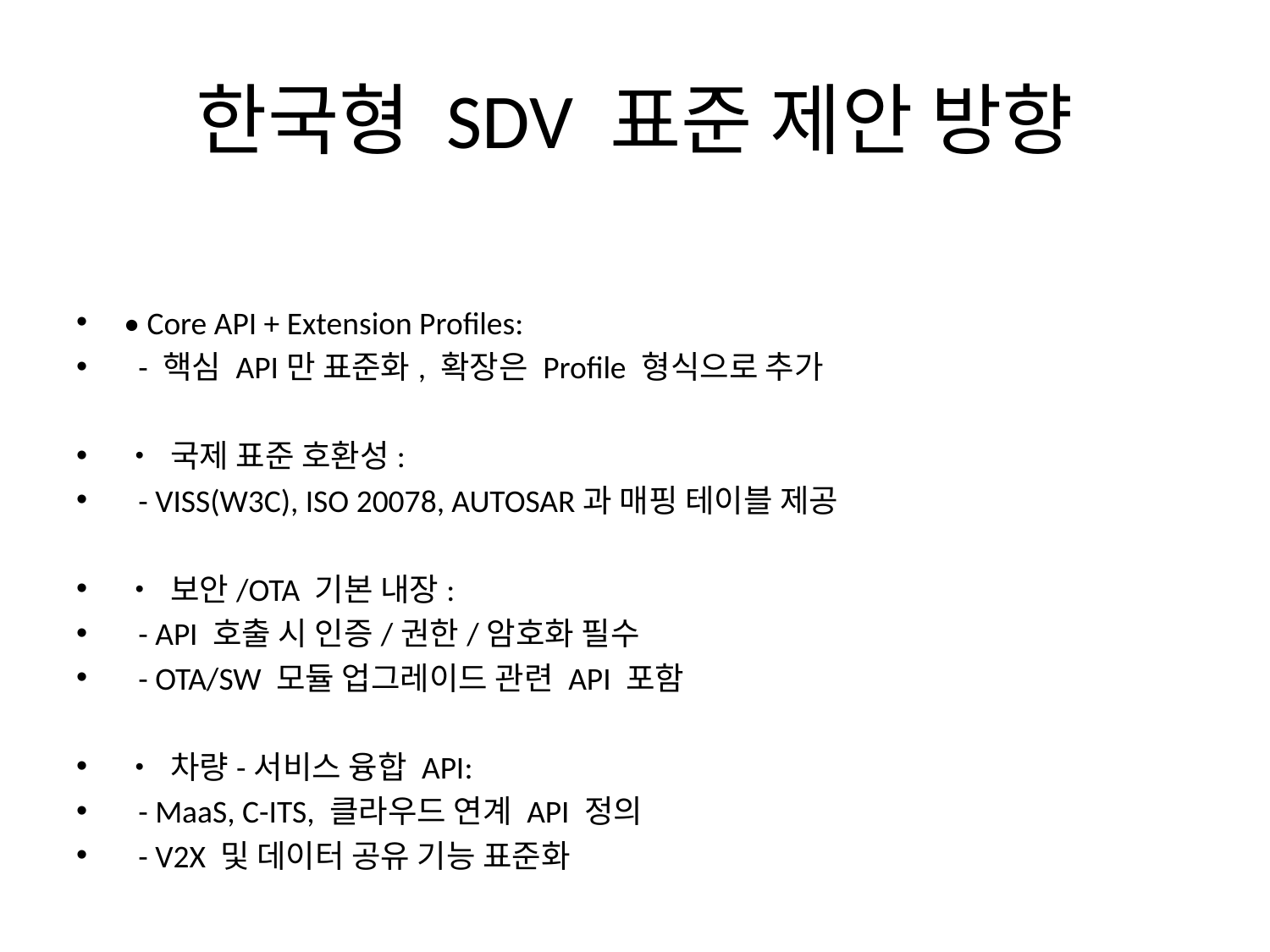

# 한국형 SDV 표준 제안 방향

• Core API + Extension Profiles:
  - 핵심 API만 표준화, 확장은 Profile 형식으로 추가

• 국제 표준 호환성:
  - VISS(W3C), ISO 20078, AUTOSAR과 매핑 테이블 제공

• 보안/OTA 기본 내장:
  - API 호출 시 인증/권한/암호화 필수
  - OTA/SW 모듈 업그레이드 관련 API 포함

• 차량-서비스 융합 API:
  - MaaS, C-ITS, 클라우드 연계 API 정의
  - V2X 및 데이터 공유 기능 표준화